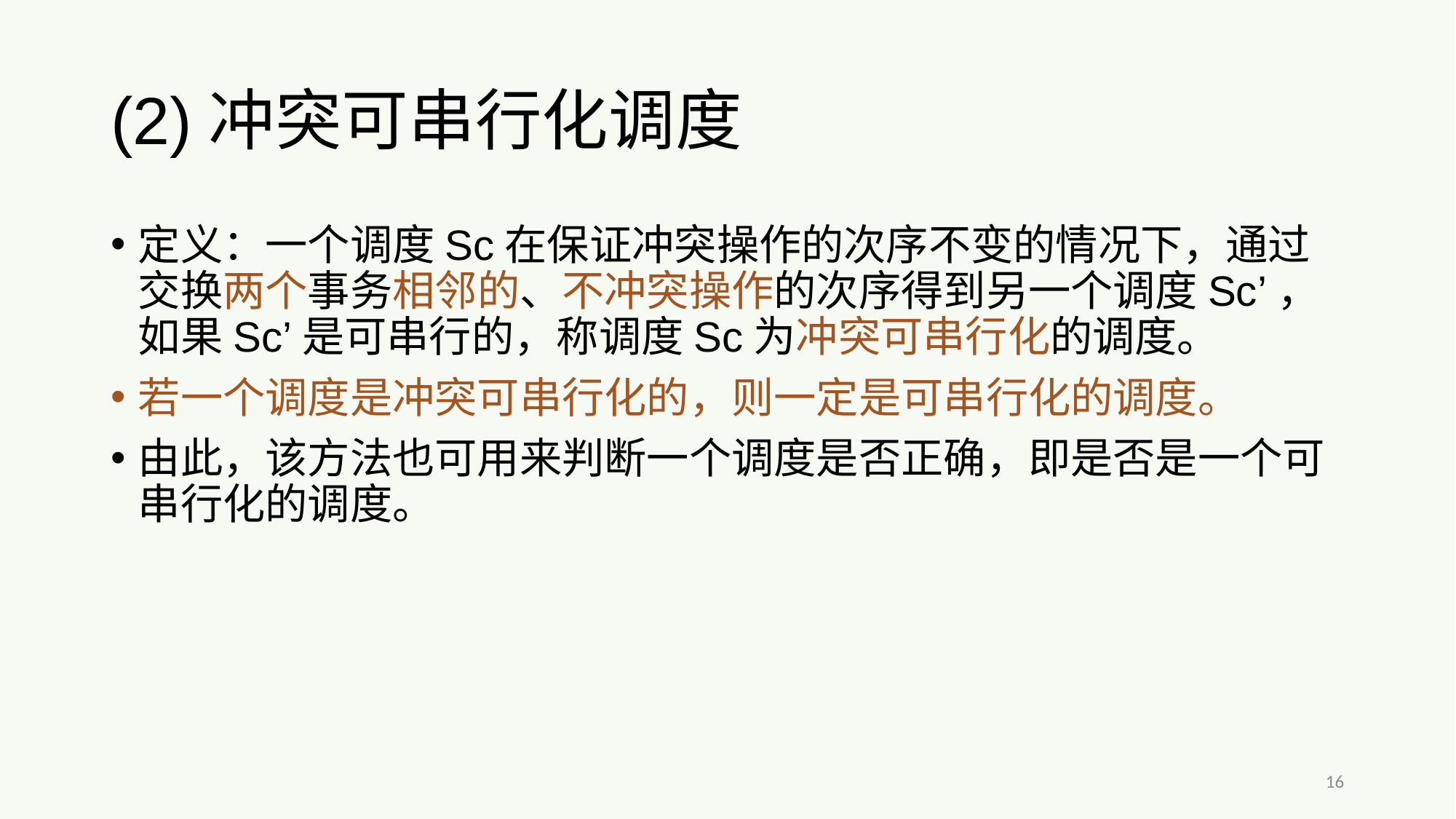

# (2)冲突可串行化调度
定义：一个调度Sc在保证冲突操作的次序不变的情况下，通过交换两个事务相邻的、不冲突操作的次序得到另一个调度Sc’，如果Sc’是可串行的，称调度Sc为冲突可串行化的调度。
若一个调度是冲突可串行化的，则一定是可串行化的调度。
由此，该方法也可用来判断一个调度是否正确，即是否是一个可串行化的调度。

16